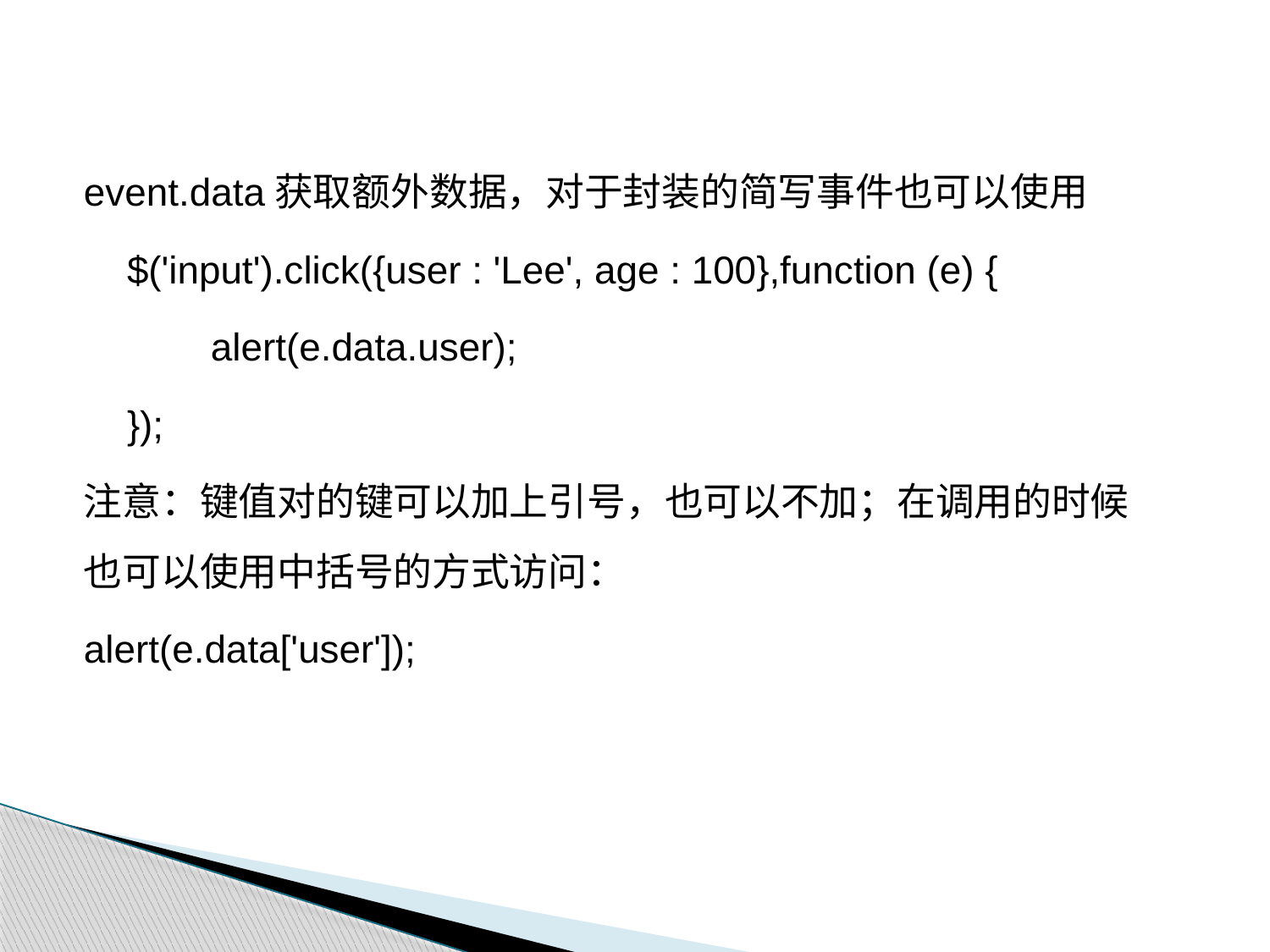

event.data获取额外数据，对于封装的简写事件也可以使用
    $('input').click({user : 'Lee', age : 100},function (e) {
	alert(e.data.user);
    });
注意：键值对的键可以加上引号，也可以不加；在调用的时候也可以使用中括号的方式访问：
alert(e.data['user']);